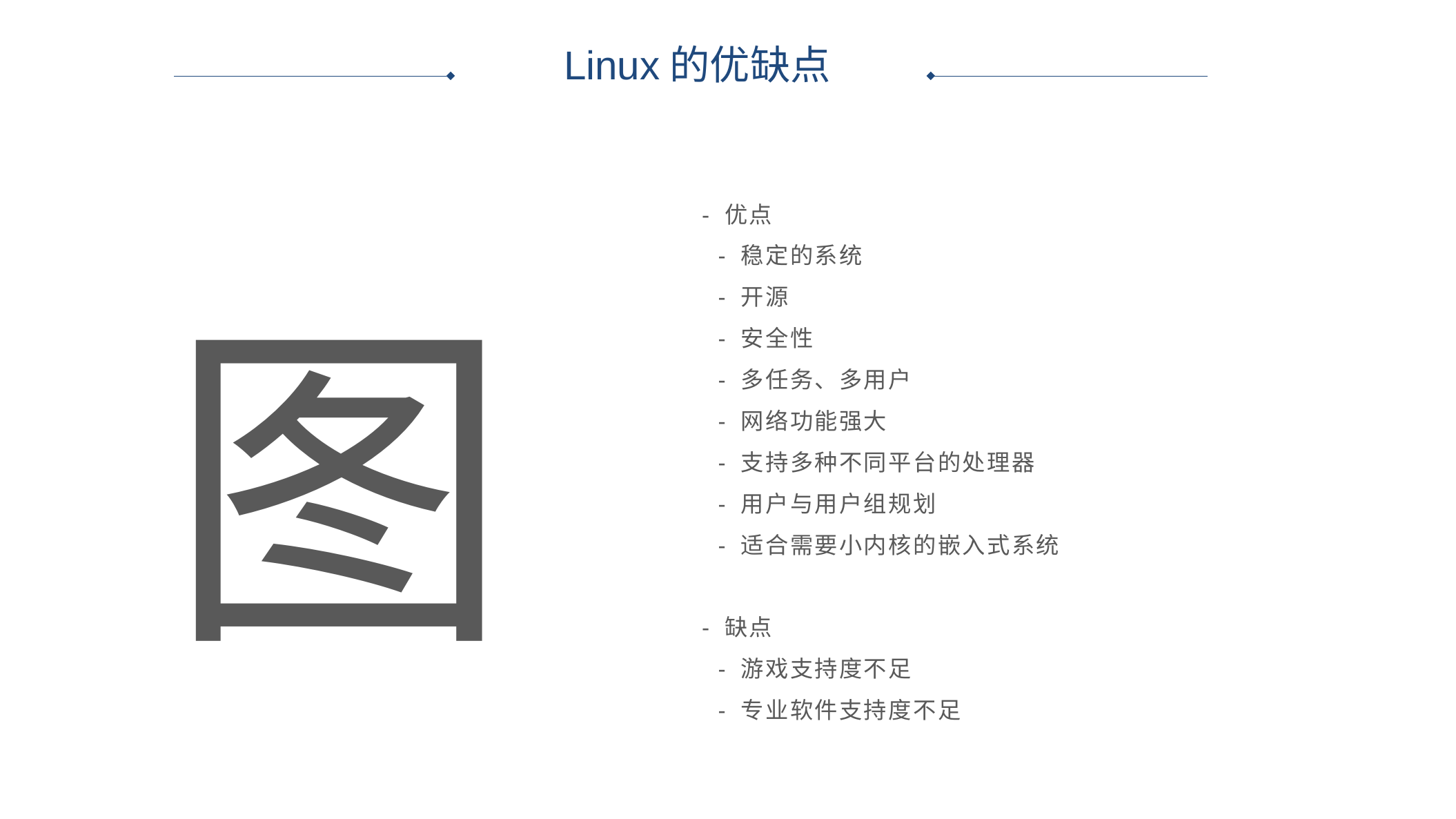

Linux的优缺点
图
- 优点
  - 稳定的系统
  - 开源
  - 安全性
  - 多任务、多用户
  - 网络功能强大
  - 支持多种不同平台的处理器
  - 用户与用户组规划
  - 适合需要小内核的嵌入式系统

- 缺点
  - 游戏支持度不足
  - 专业软件支持度不足